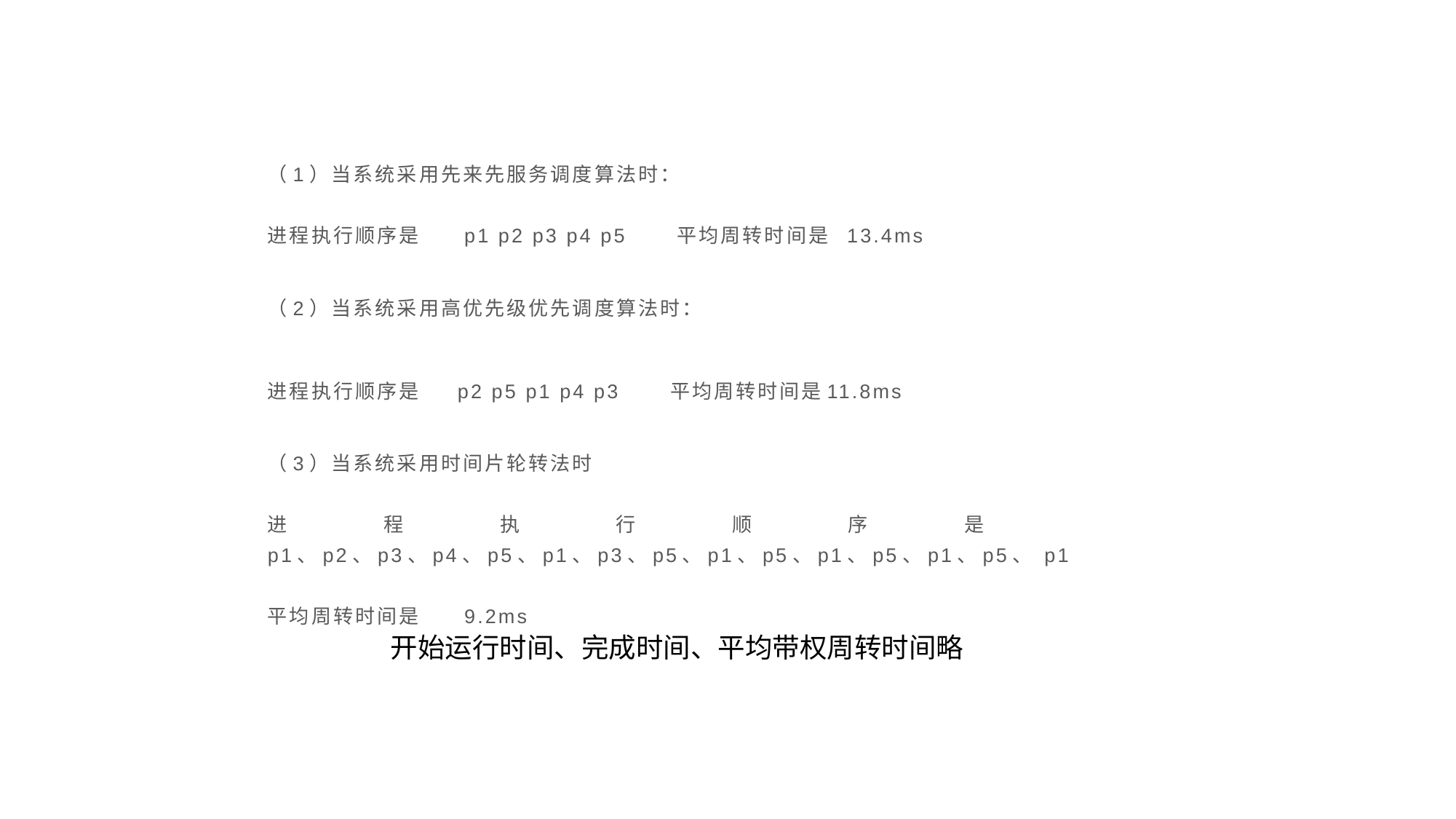

（1）当系统采用先来先服务调度算法时：

进程执行顺序是      p1 p2 p3 p4 p5      平均周转时间是  13.4ms

（2）当系统采用高优先级优先调度算法时：

进程执行顺序是     p2 p5 p1 p4 p3      平均周转时间是11.8ms

（3）当系统采用时间片轮转法时

进程执行顺序是   p1、p2、p3、p4、p5、p1、p3、p5、p1、p5、p1、p5、p1、p5、 p1

平均周转时间是      9.2ms

开始运行时间、完成时间、平均带权周转时间略